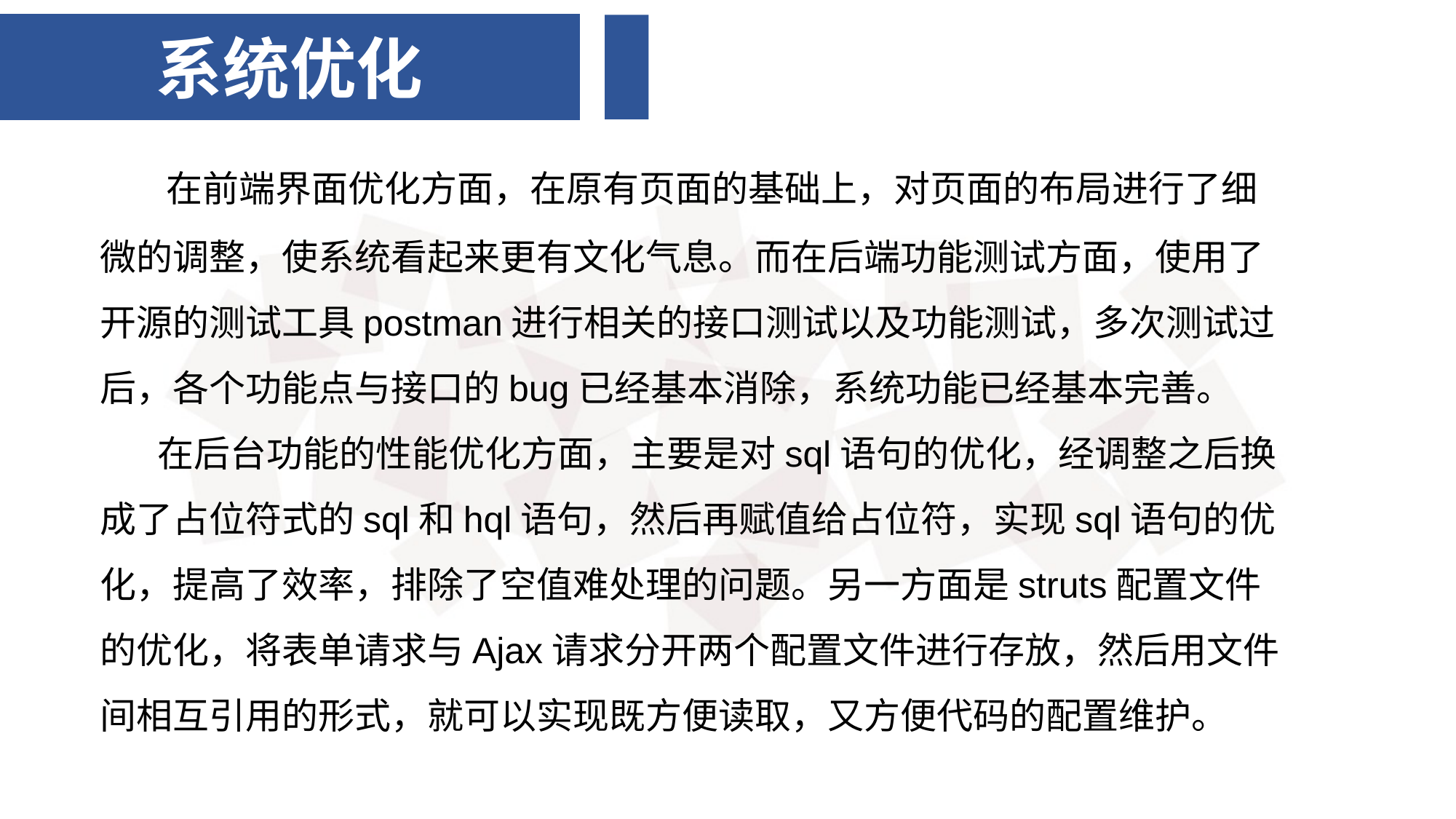

系统优化

     在前端界面优化方面，在原有页面的基础上，对页面的布局进行了细微的调整，使系统看起来更有文化气息。而在后端功能测试方面，使用了开源的测试工具postman进行相关的接口测试以及功能测试，多次测试过后，各个功能点与接口的bug已经基本消除，系统功能已经基本完善。
      在后台功能的性能优化方面，主要是对sql语句的优化，经调整之后换成了占位符式的sql和hql语句，然后再赋值给占位符，实现sql语句的优化，提高了效率，排除了空值难处理的问题。另一方面是struts配置文件的优化，将表单请求与Ajax请求分开两个配置文件进行存放，然后用文件间相互引用的形式，就可以实现既方便读取，又方便代码的配置维护。